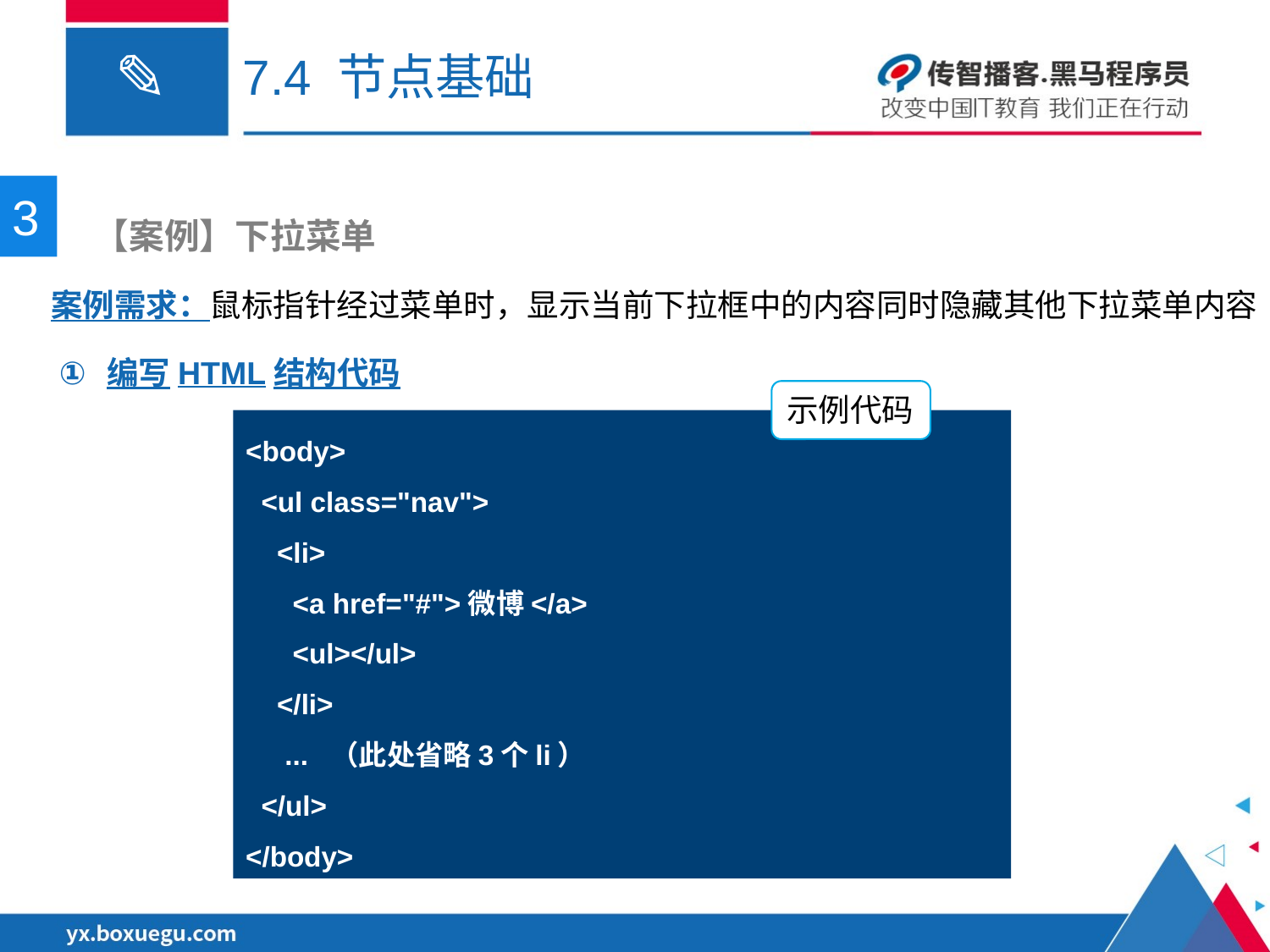

# 7.4 节点基础

3
  【案例】下拉菜单
案例需求：鼠标指针经过菜单时，显示当前下拉框中的内容同时隐藏其他下拉菜单内容
编写HTML结构代码
示例代码
<body>
  <ul class="nav">
    <li>
      <a href="#">微博</a>
      <ul></ul>
    </li>
     ...  （此处省略3个li）
  </ul>
</body>